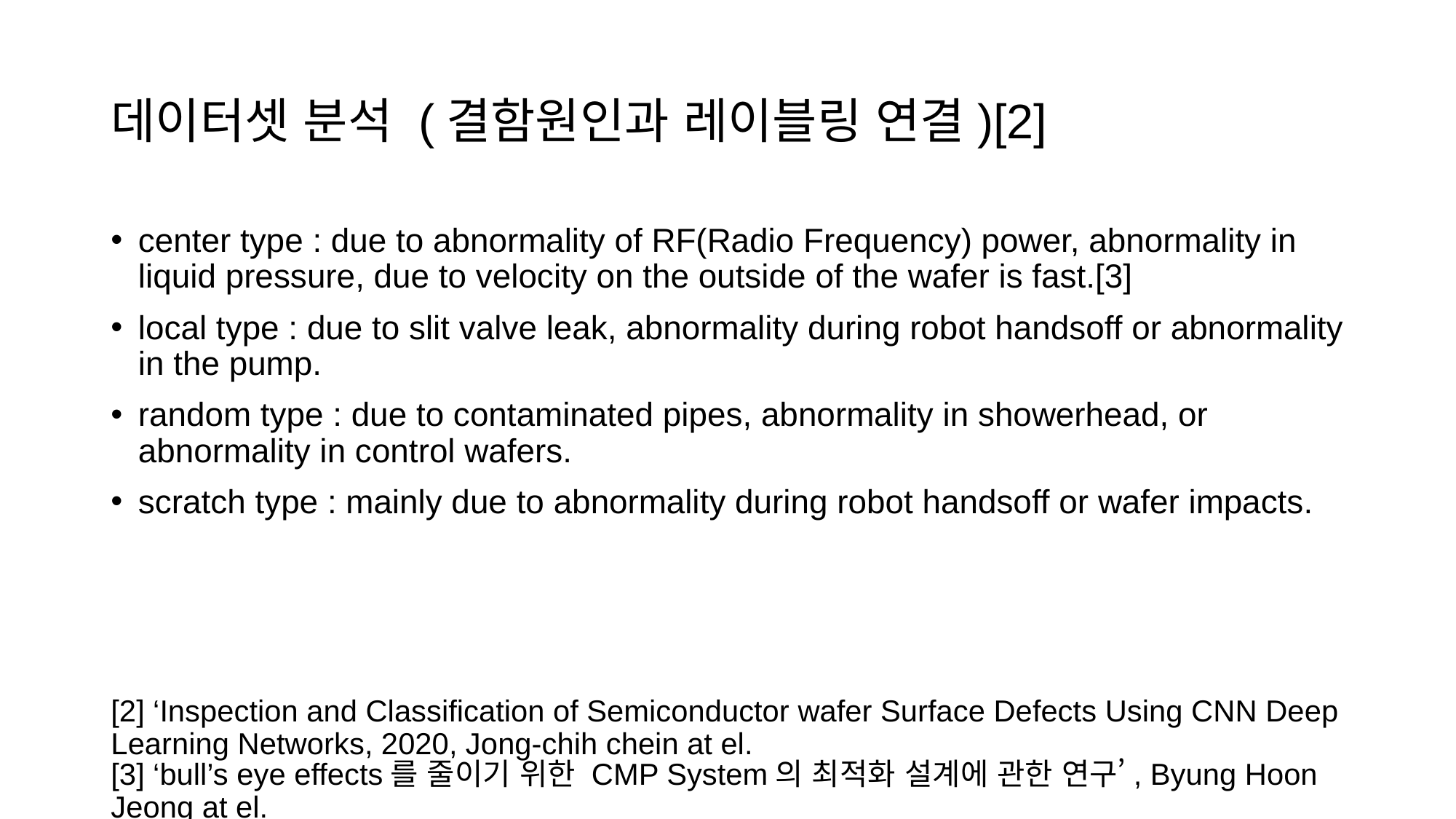

# 데이터셋 분석 (결함원인과 레이블링 연결)[2]
center type : due to abnormality of RF(Radio Frequency) power, abnormality in liquid pressure, due to velocity on the outside of the wafer is fast.[3]
local type : due to slit valve leak, abnormality during robot handsoff or abnormality in the pump.
random type : due to contaminated pipes, abnormality in showerhead, or abnormality in control wafers.
scratch type : mainly due to abnormality during robot handsoff or wafer impacts.

[2] ‘Inspection and Classification of Semiconductor wafer Surface Defects Using CNN Deep Learning Networks, 2020, Jong-chih chein at el.
[3] ‘bull’s eye effects를 줄이기 위한 CMP System의 최적화 설계에 관한 연구’, Byung Hoon Jeong at el.